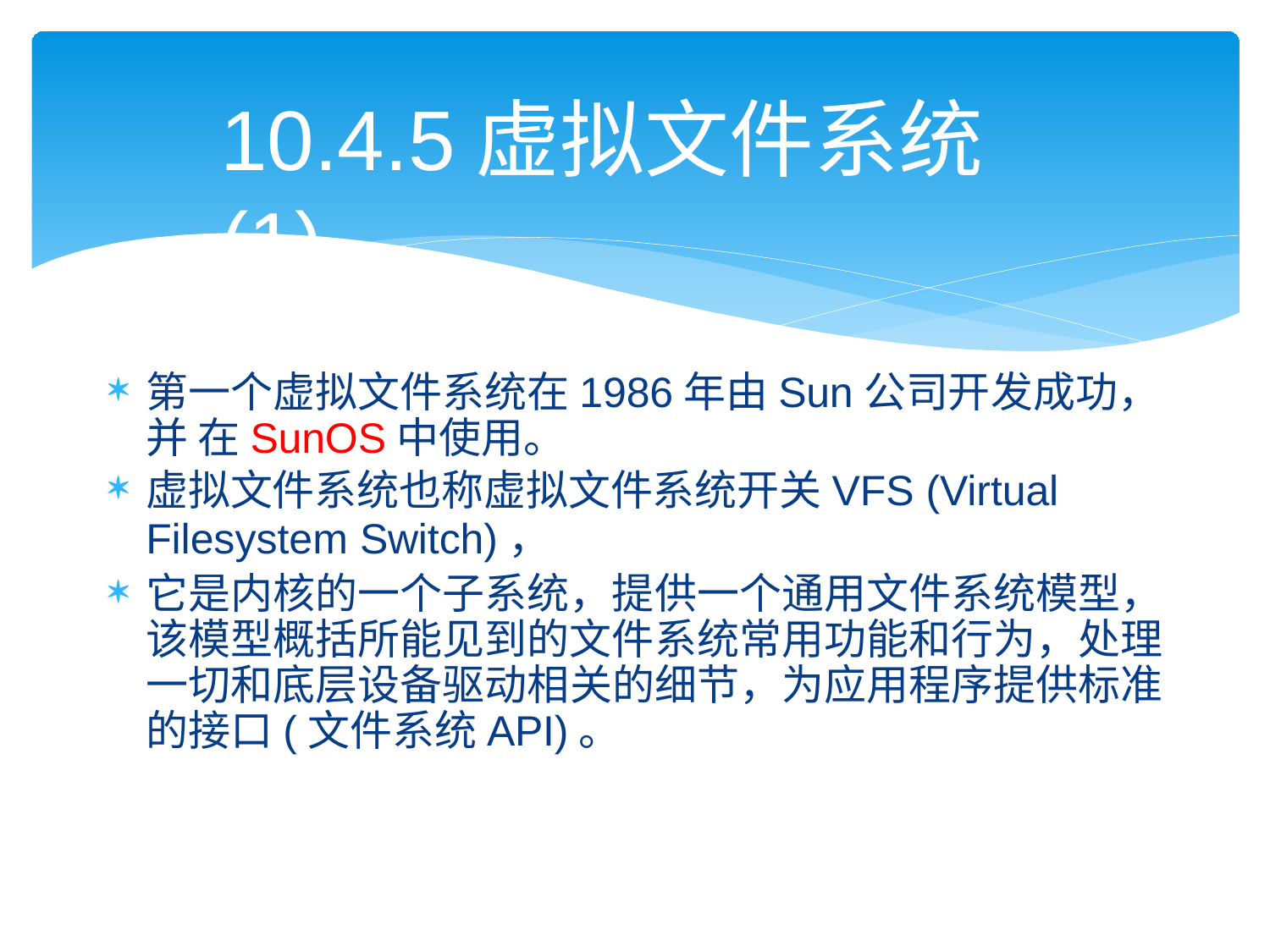

# 10.4.5虚拟文件系统(1)
第一个虚拟文件系统在1986年由Sun公司开发成功，并 在SunOS中使用。
虚拟文件系统也称虚拟文件系统开关VFS (Virtual
Filesystem Switch)，
它是内核的一个子系统，提供一个通用文件系统模型， 该模型概括所能见到的文件系统常用功能和行为，处理 一切和底层设备驱动相关的细节，为应用程序提供标准 的接口(文件系统API)。